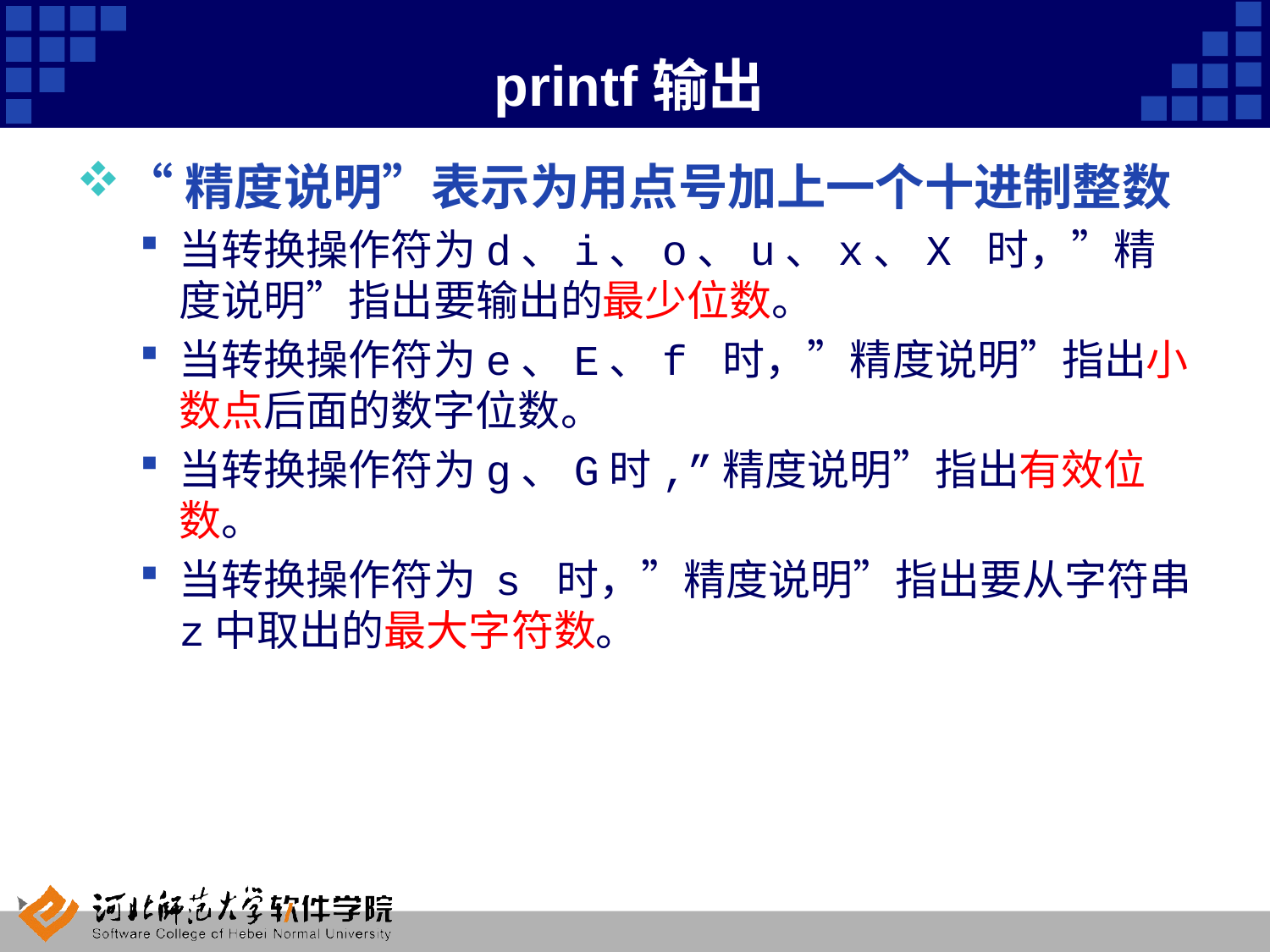

# printf输出
“精度说明”表示为用点号加上一个十进制整数
当转换操作符为d、i、o、u、x、X 时，”精度说明”指出要输出的最少位数。
当转换操作符为e、E、f 时，”精度说明”指出小数点后面的数字位数。
当转换操作符为g、G时,”精度说明”指出有效位数。
当转换操作符为 s 时，”精度说明”指出要从字符串z中取出的最大字符数。